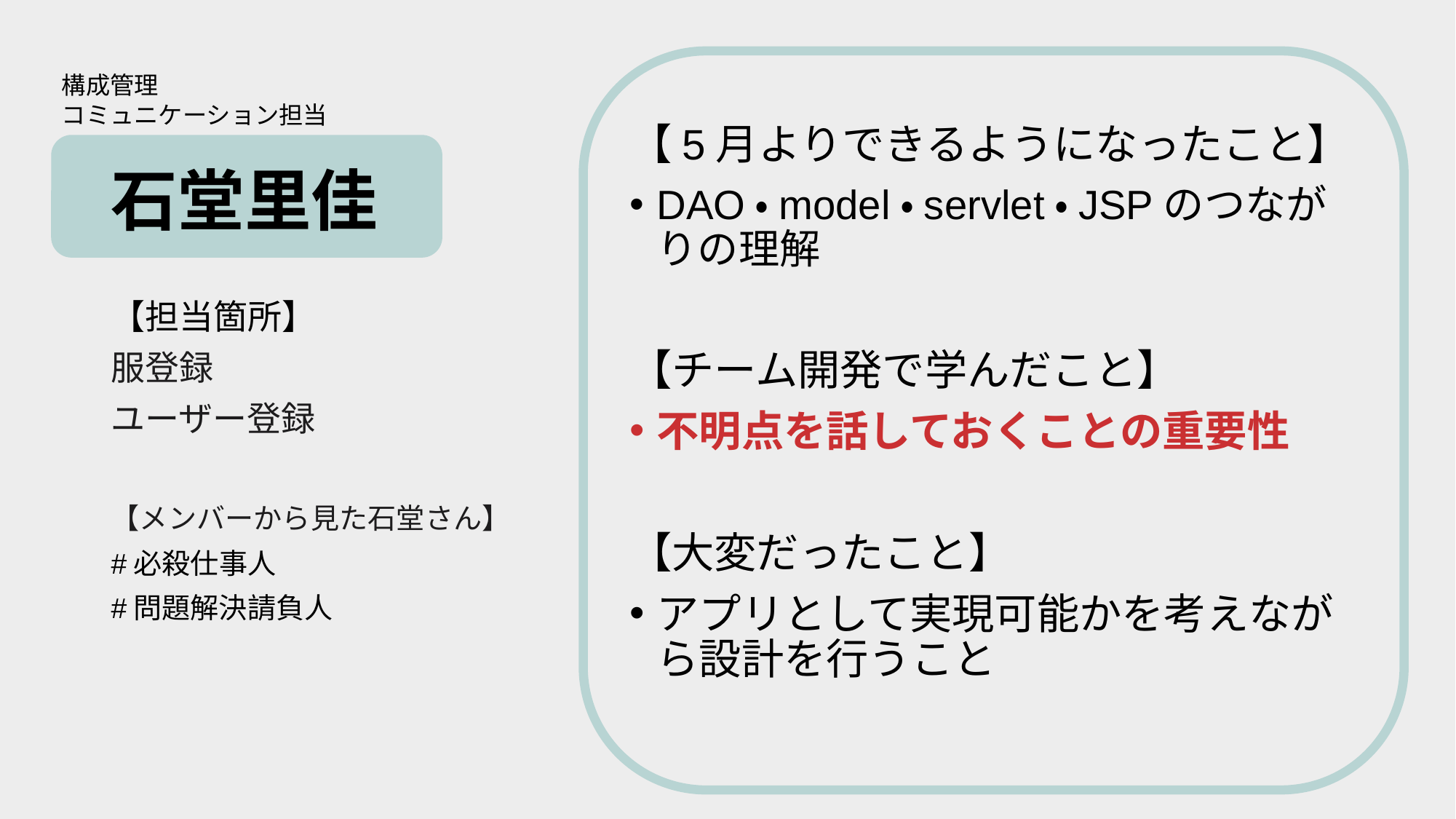

# 石堂里佳
構成管理
コミュニケーション担当
【5月よりできるようになったこと】
DAO・model・servlet・JSPのつながりの理解

【チーム開発で学んだこと】
不明点を話しておくことの重要性

【大変だったこと】
アプリとして実現可能かを考えながら設計を行うこと

【担当箇所】
服登録
ユーザー登録

【メンバーから見た石堂さん】
#必殺仕事人
#問題解決請負人